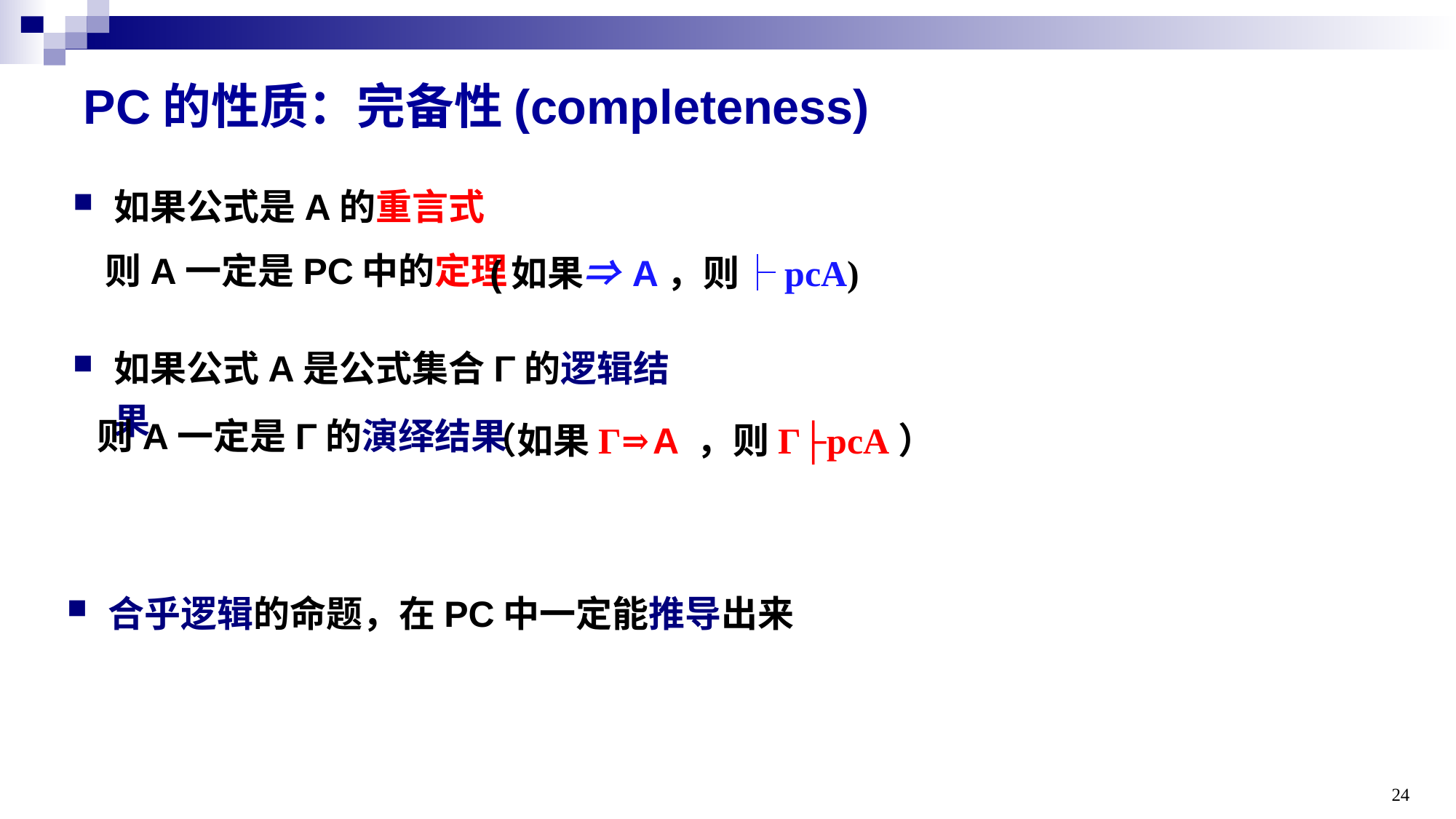

# PC的性质：完备性(completeness)
如果公式是A的重言式
(如果⇒A，则├pcA)
则A一定是PC中的定理
如果公式A是公式集合Γ的逻辑结果
（如果Γ⇒A ，则Γ├pcA）
则A一定是Γ的演绎结果
合乎逻辑的命题，在PC中一定能推导出来
24